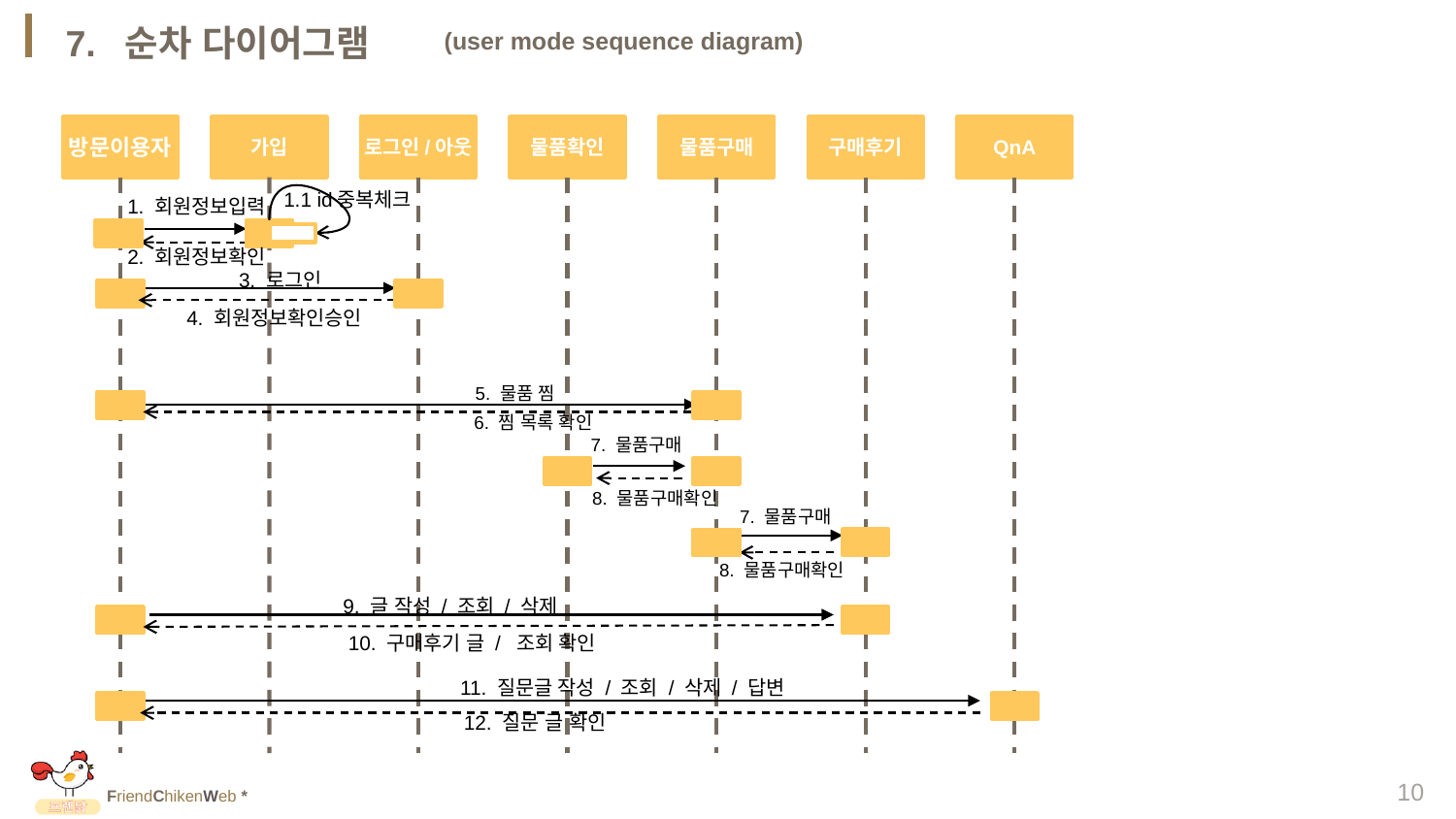

7.  순차 다이어그램
(user mode sequence diagram)
방문이용자
가입
로그인/아웃
물품확인
물품구매
구매후기
QnA
1.1 id중복체크
1. 회원정보입력

2. 회원정보확인
3. 로그인

4. 회원정보확인승인
5. 물품 찜

6. 찜 목록 확인
7. 물품구매

8. 물품구매확인
7. 물품구매

8. 물품구매확인
9. 글 작성 / 조회 / 삭제

10. 구매후기 글 /  조회 확인
11. 질문글 작성 / 조회 / 삭제 / 답변

12. 질문 글 확인
10